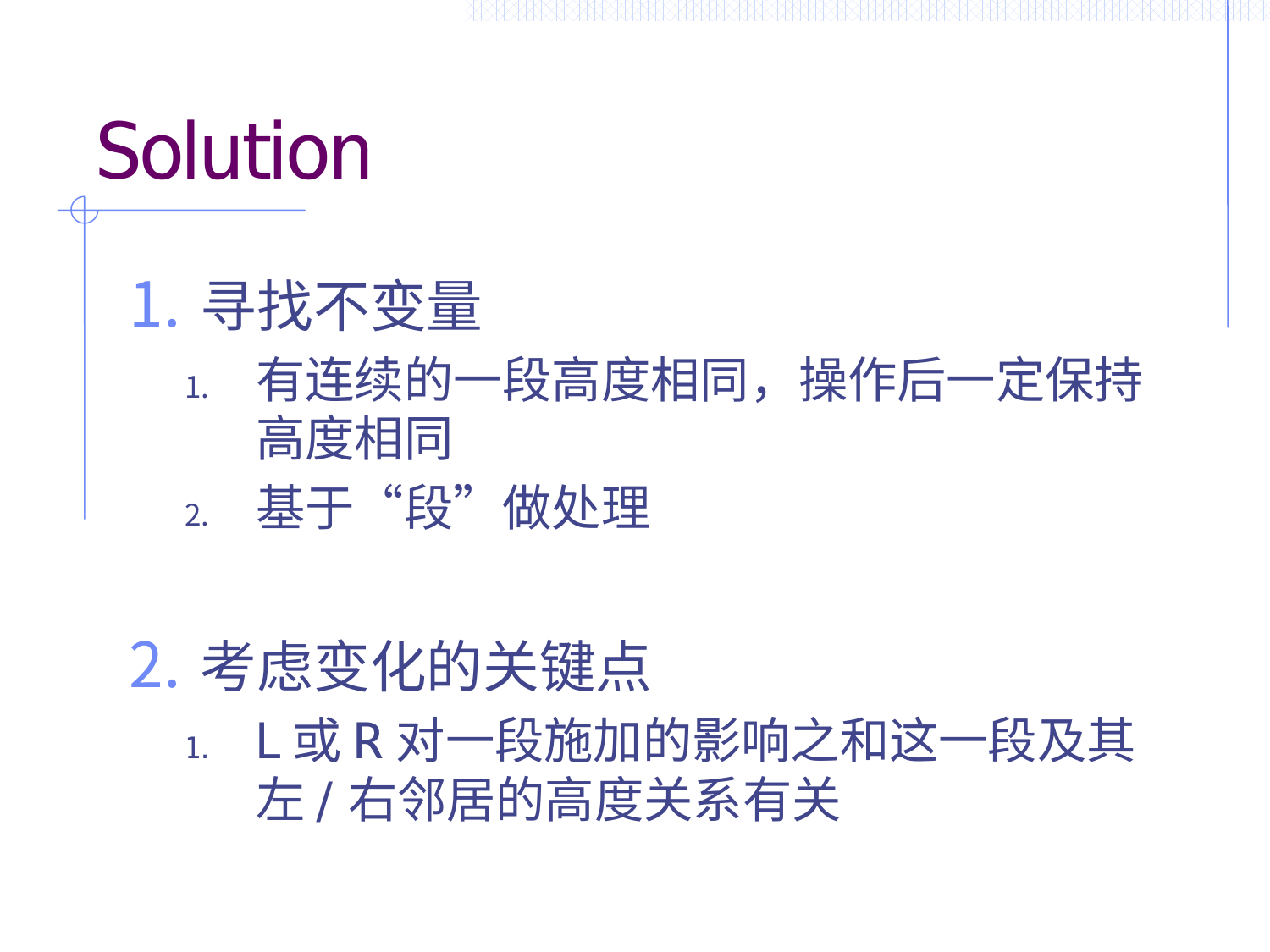

# Solution
寻找不变量
有连续的一段高度相同，操作后一定保持高度相同
基于“段”做处理

考虑变化的关键点
L或R对一段施加的影响之和这一段及其左/右邻居的高度关系有关